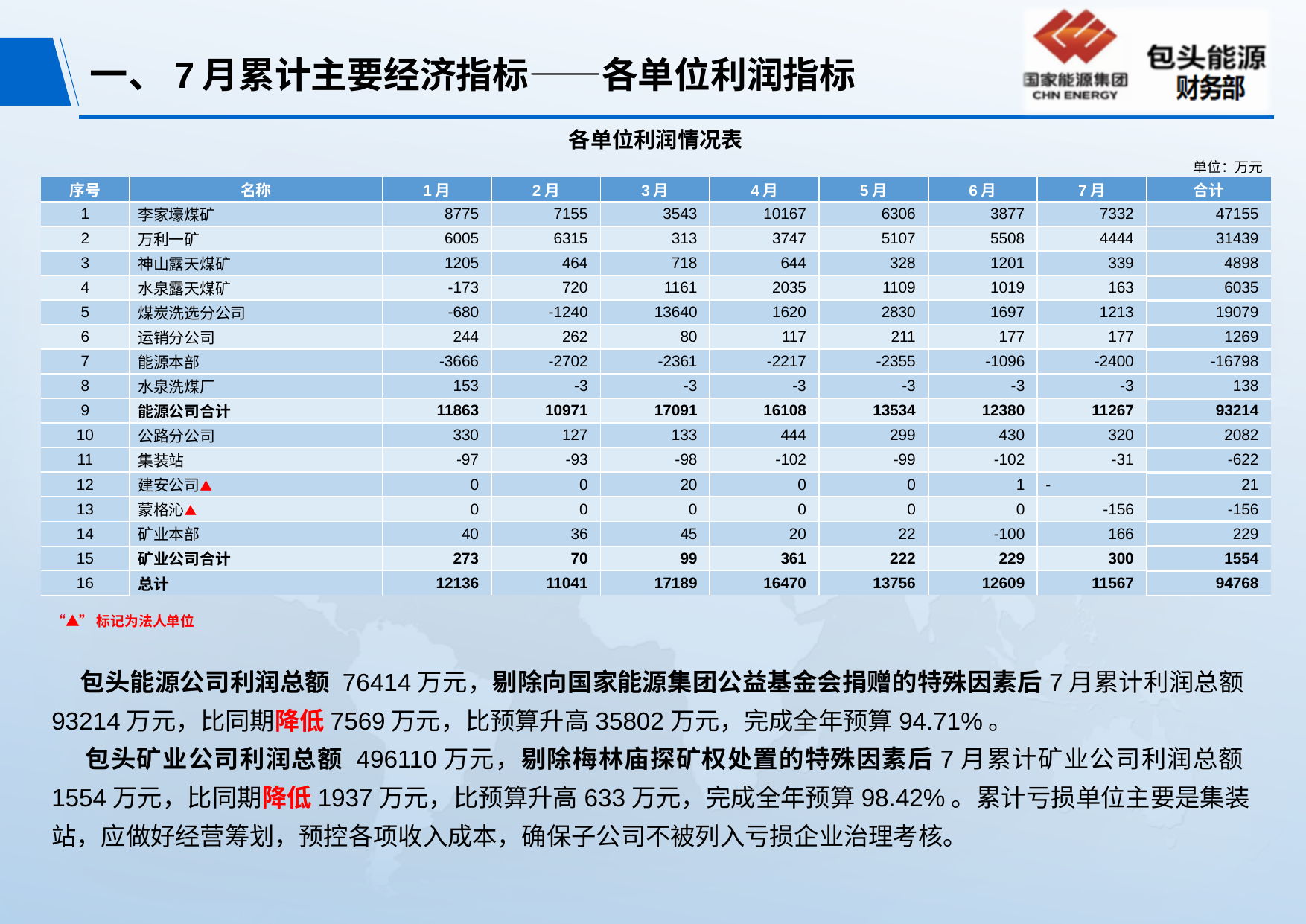

# 一、7月累计主要经济指标——各单位利润指标
| 各单位利润情况表 |  |  |  |  |  |  |  |  |  |
| --- | --- | --- | --- | --- | --- | --- | --- | --- | --- |
|  |  |  |  |  |  |  |  | 单位：万元 |  |
| 序号 | 名称 | 1月 | 2月 | 3月 | 4月 | 5月 | 6月 | 7月 | 合计 |
| 1 | 李家壕煤矿 | 8775 | 7155 | 3543 | 10167 | 6306 | 3877 | 7332 | 47155 |
| 2 | 万利一矿 | 6005 | 6315 | 313 | 3747 | 5107 | 5508 | 4444 | 31439 |
| 3 | 神山露天煤矿 | 1205 | 464 | 718 | 644 | 328 | 1201 | 339 | 4898 |
| 4 | 水泉露天煤矿 | -173 | 720 | 1161 | 2035 | 1109 | 1019 | 163 | 6035 |
| 5 | 煤炭洗选分公司 | -680 | -1240 | 13640 | 1620 | 2830 | 1697 | 1213 | 19079 |
| 6 | 运销分公司 | 244 | 262 | 80 | 117 | 211 | 177 | 177 | 1269 |
| 7 | 能源本部 | -3666 | -2702 | -2361 | -2217 | -2355 | -1096 | -2400 | -16798 |
| 8 | 水泉洗煤厂 | 153 | -3 | -3 | -3 | -3 | -3 | -3 | 138 |
| 9 | 能源公司合计 | 11863 | 10971 | 17091 | 16108 | 13534 | 12380 | 11267 | 93214 |
| 10 | 公路分公司 | 330 | 127 | 133 | 444 | 299 | 430 | 320 | 2082 |
| 11 | 集装站 | -97 | -93 | -98 | -102 | -99 | -102 | -31 | -622 |
| 12 | 建安公司▲ | 0 | 0 | 20 | 0 | 0 | 1 | - | 21 |
| 13 | 蒙格沁▲ | 0 | 0 | 0 | 0 | 0 | 0 | -156 | -156 |
| 14 | 矿业本部 | 40 | 36 | 45 | 20 | 22 | -100 | 166 | 229 |
| 15 | 矿业公司合计 | 273 | 70 | 99 | 361 | 222 | 229 | 300 | 1554 |
| 16 | 总计 | 12136 | 11041 | 17189 | 16470 | 13756 | 12609 | 11567 | 94768 |
“▲”标记为法人单位
    包头能源公司利润总额 76414万元，剔除向国家能源集团公益基金会捐赠的特殊因素后7月累计利润总额93214万元，比同期降低7569万元，比预算升高35802万元，完成全年预算94.71%。
    包头矿业公司利润总额 496110万元，剔除梅林庙探矿权处置的特殊因素后7月累计矿业公司利润总额1554万元，比同期降低1937万元，比预算升高633万元，完成全年预算98.42%。累计亏损单位主要是集装站，应做好经营筹划，预控各项收入成本，确保子公司不被列入亏损企业治理考核。
18